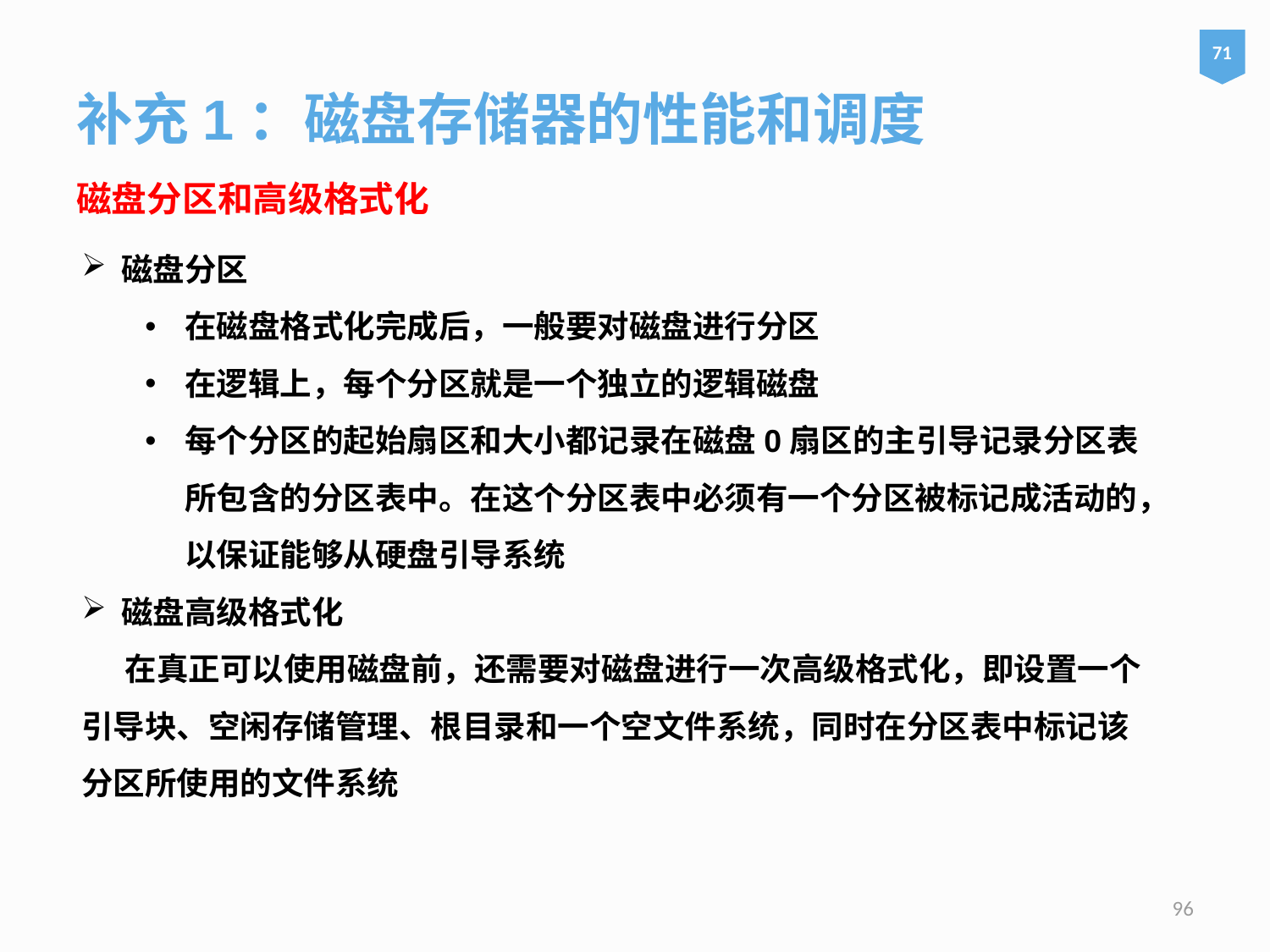

71
补充1：磁盘存储器的性能和调度
磁盘分区和高级格式化
磁盘分区
在磁盘格式化完成后，一般要对磁盘进行分区
在逻辑上，每个分区就是一个独立的逻辑磁盘
每个分区的起始扇区和大小都记录在磁盘0扇区的主引导记录分区表所包含的分区表中。在这个分区表中必须有一个分区被标记成活动的，以保证能够从硬盘引导系统
磁盘高级格式化
     在真正可以使用磁盘前，还需要对磁盘进行一次高级格式化，即设置一个引导块、空闲存储管理、根目录和一个空文件系统，同时在分区表中标记该分区所使用的文件系统
96